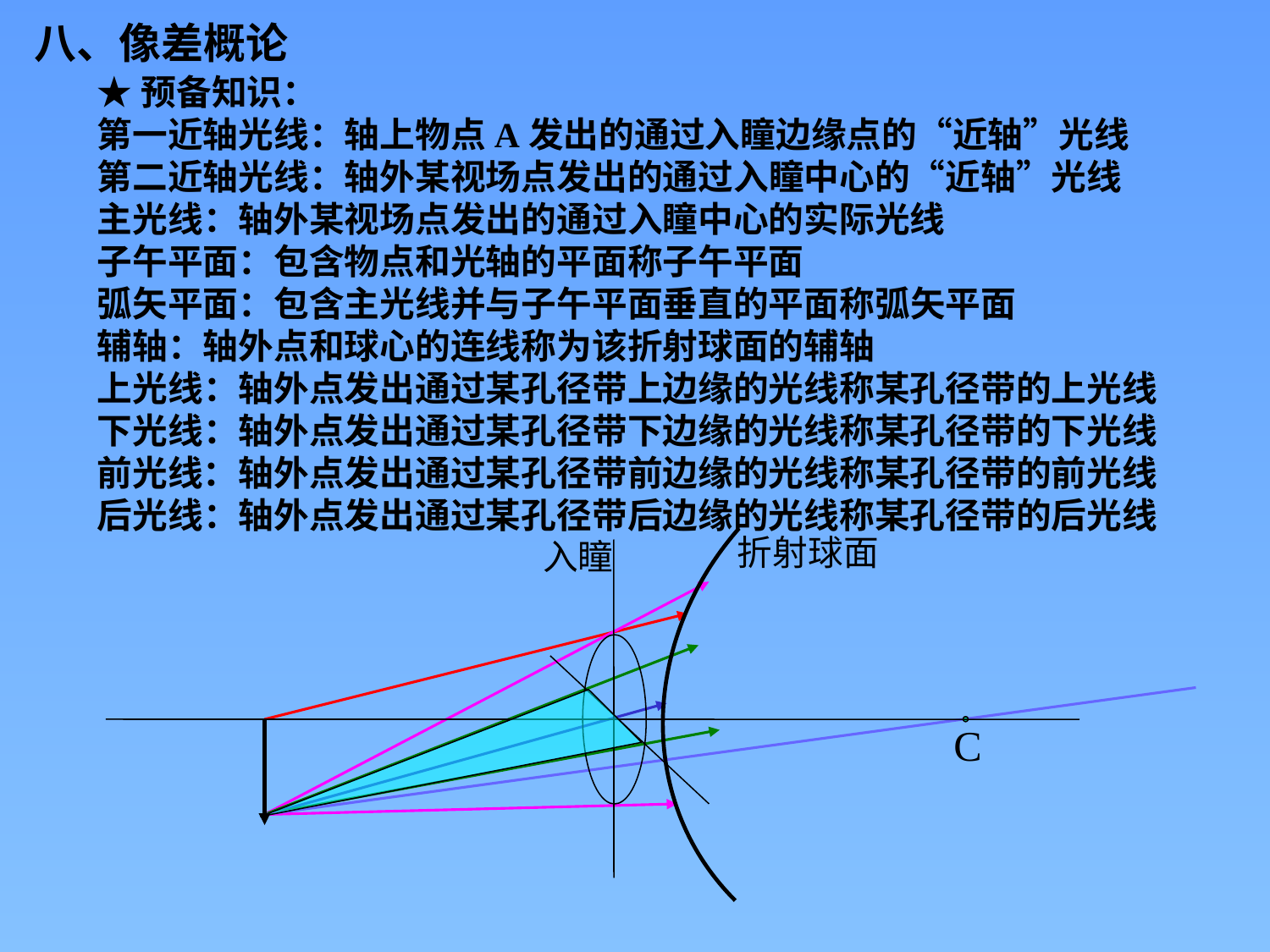

八、像差概论
★预备知识：
第一近轴光线：轴上物点A发出的通过入瞳边缘点的“近轴”光线
第二近轴光线：轴外某视场点发出的通过入瞳中心的“近轴”光线
主光线：轴外某视场点发出的通过入瞳中心的实际光线
子午平面：包含物点和光轴的平面称子午平面
弧矢平面：包含主光线并与子午平面垂直的平面称弧矢平面
辅轴：轴外点和球心的连线称为该折射球面的辅轴
上光线：轴外点发出通过某孔径带上边缘的光线称某孔径带的上光线
下光线：轴外点发出通过某孔径带下边缘的光线称某孔径带的下光线
前光线：轴外点发出通过某孔径带前边缘的光线称某孔径带的前光线
后光线：轴外点发出通过某孔径带后边缘的光线称某孔径带的后光线
折射球面
入瞳

C